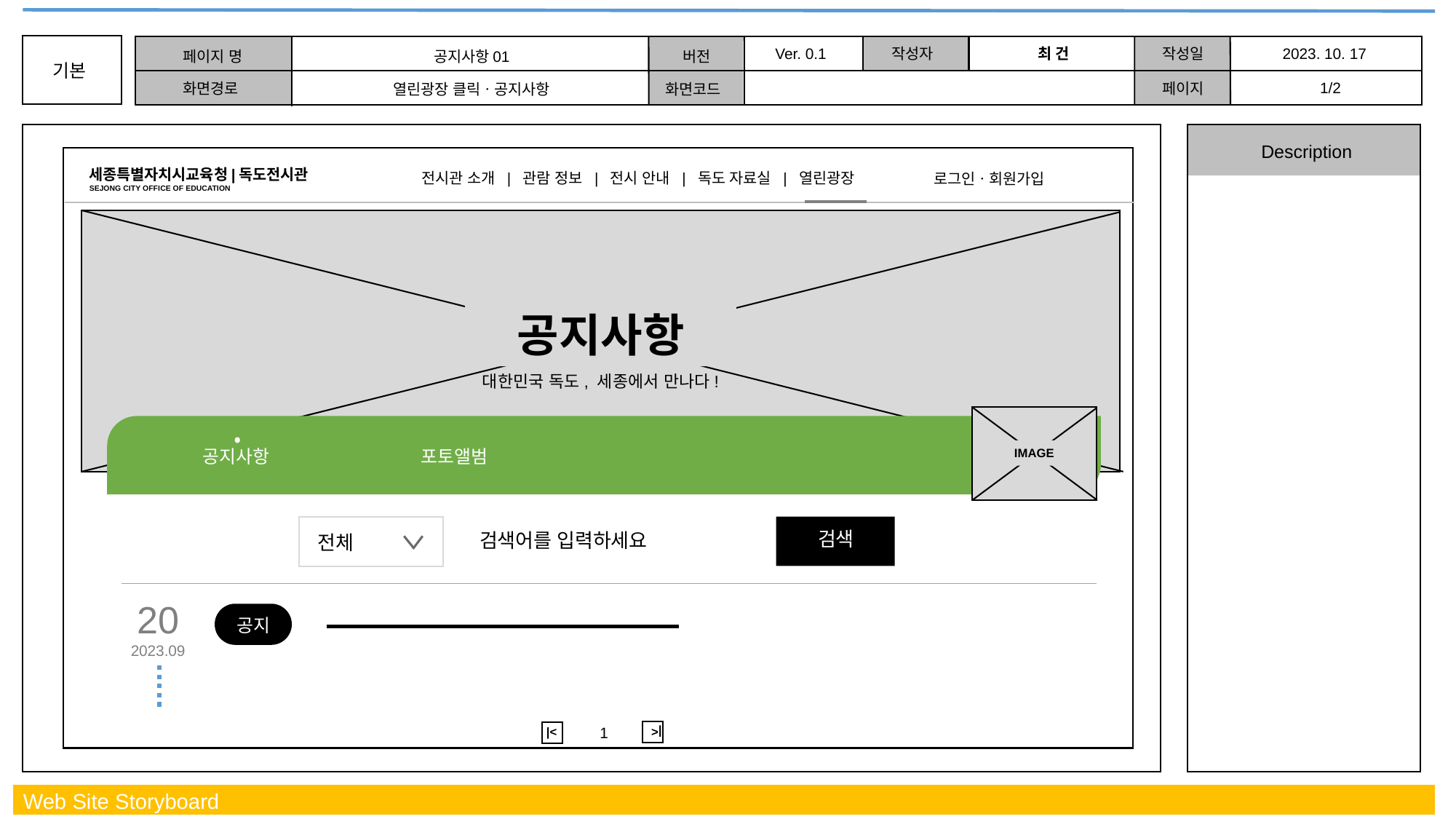

Ver. 0.1
2023. 10. 17
최 건
작성자
작성일
버전
페이지 명
공지사항01
1/2
화면경로
페이지
열린광장 클릭ㆍ공지사항
화면코드
기본

Description

세종특별자치시교육청|독도전시관
SEJONG CITY OFFICE OF EDUCATION
전시관 소개  |  관람 정보  |  전시 안내  |  독도 자료실  |  열린광장
로그인ㆍ회원가입

공지사항
대한민국 독도, 세종에서 만나다!

IMAGE

공지사항		포토앨범

검색어를 입력하세요

검색

전체
20
2023.09

공지
1
|<

|<

Web Site Storyboard